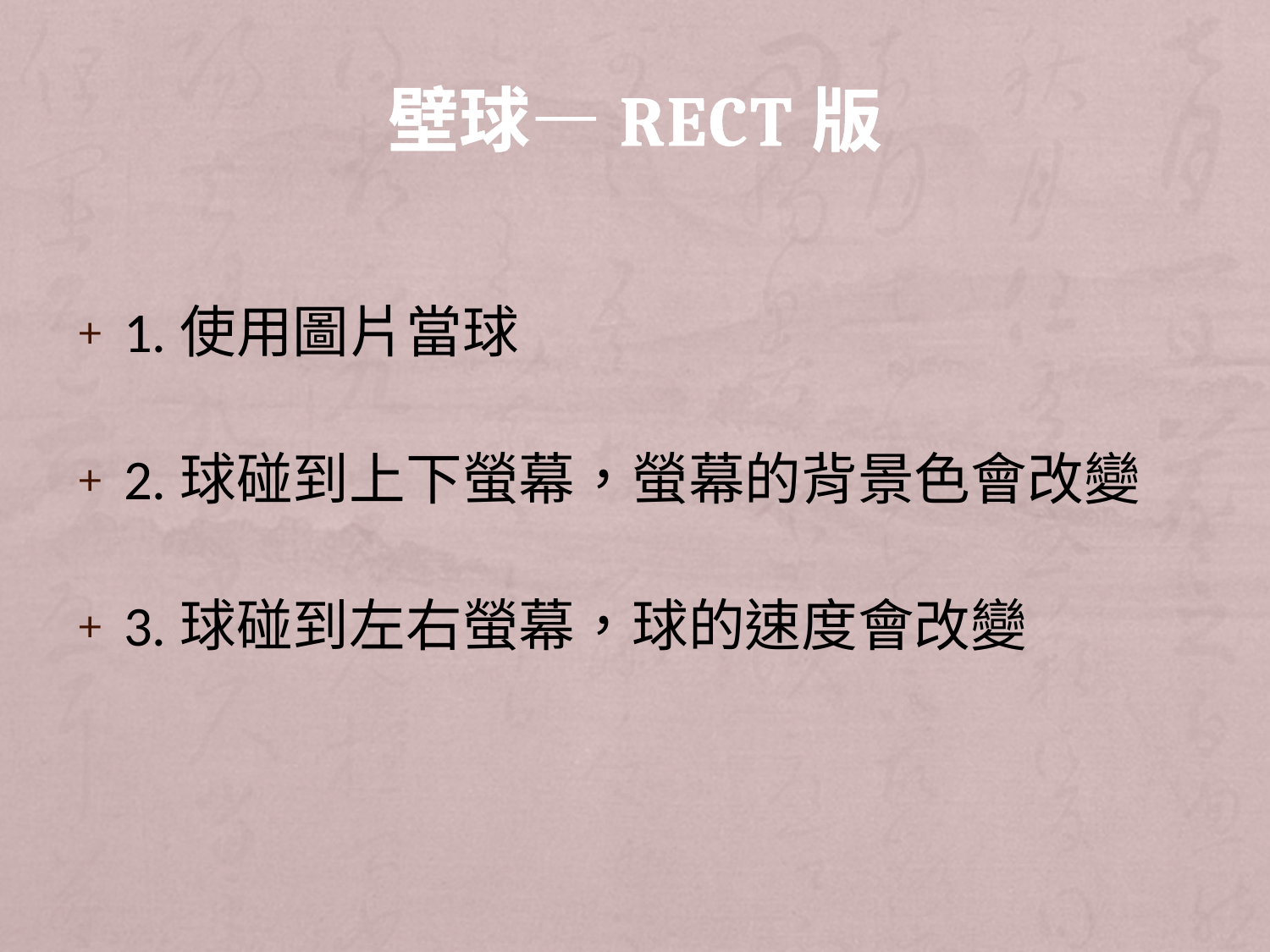

# 壁球—rect版
1.使用圖片當球
2.球碰到上下螢幕，螢幕的背景色會改變
3.球碰到左右螢幕，球的速度會改變